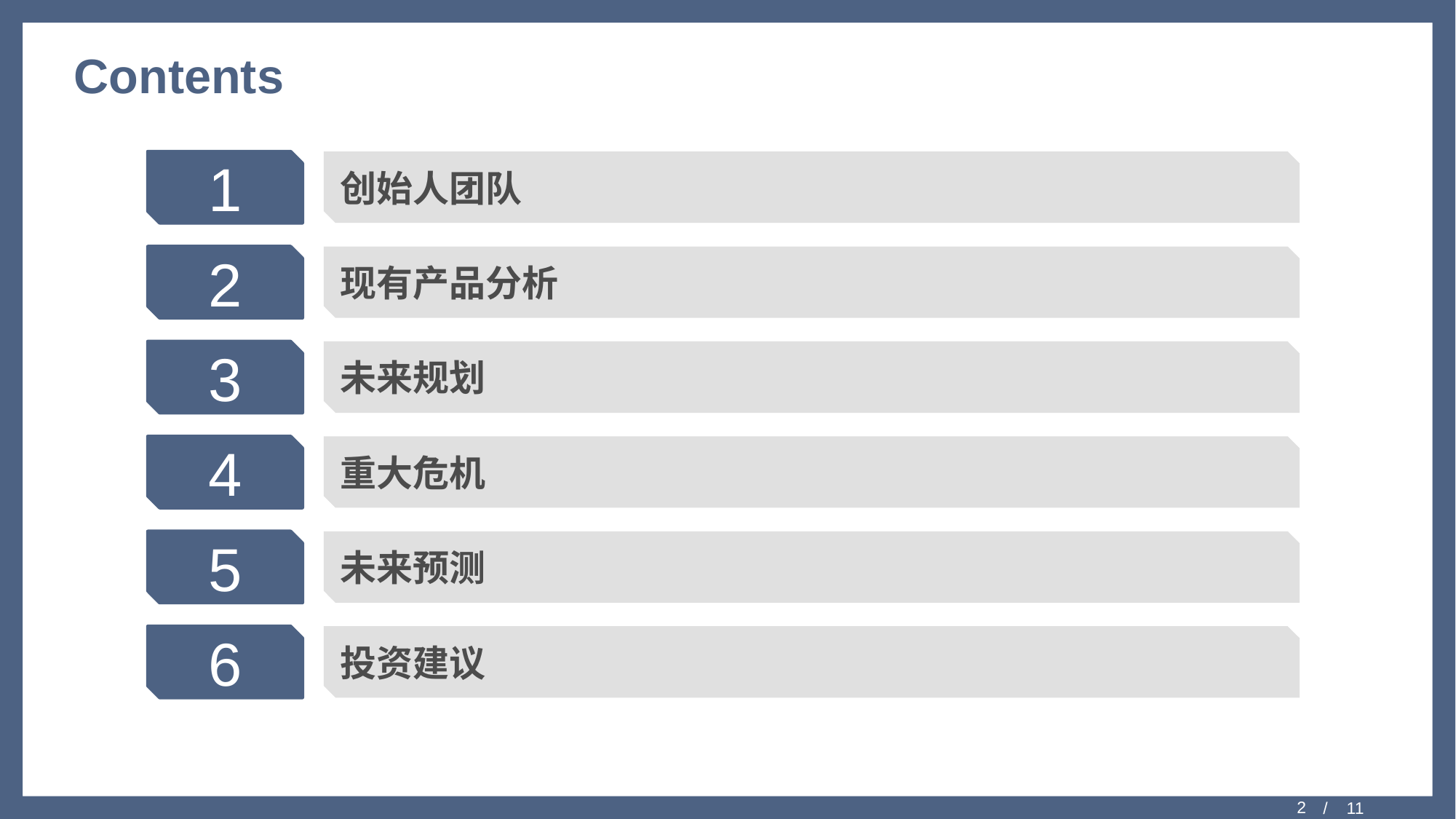

# Contents
1
创始人团队
2
现有产品分析
3
未来规划
4
重大危机
5
未来预测
6
投资建议
/    11
2